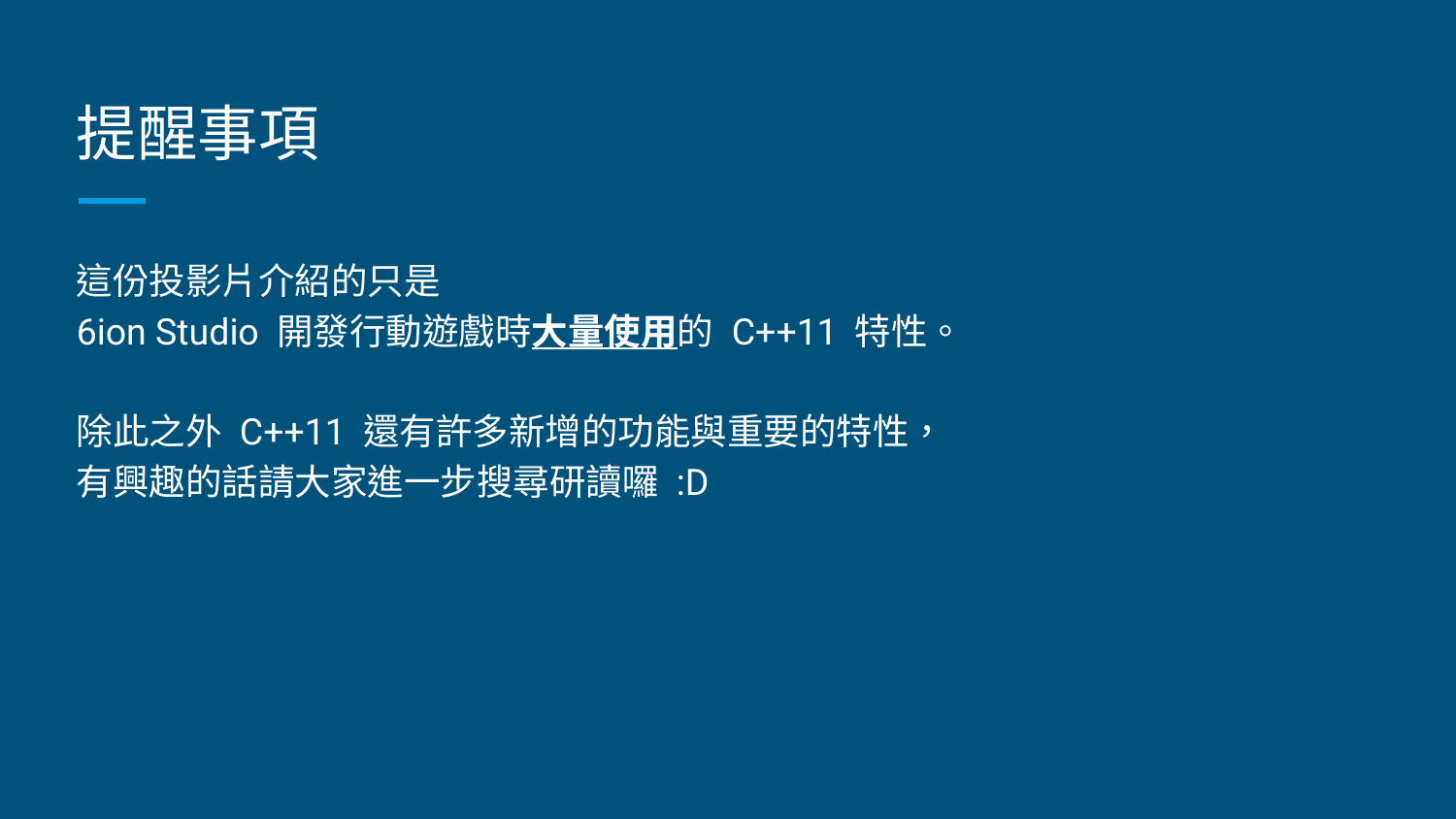

# 提醒事項
這份投影片介紹的只是
6ion Studio 開發行動遊戲時大量使用的 C++11 特性。
除此之外 C++11 還有許多新增的功能與重要的特性，
有興趣的話請大家進一步搜尋研讀囉 :D